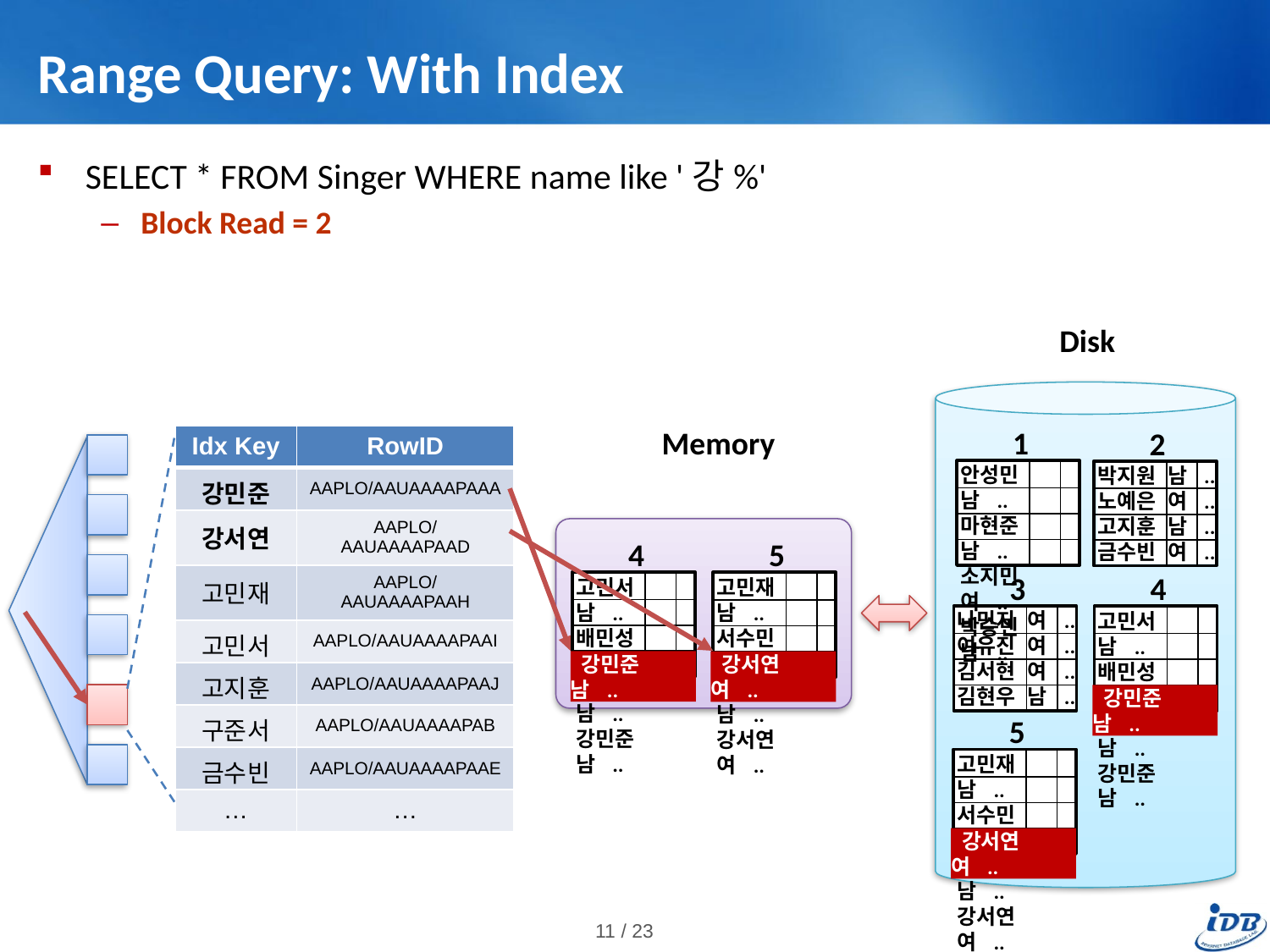

# Range Query: With Index
SELECT * FROM Singer WHERE name like '강%'
Block Read = 2

Disk

Memory
1

안성민  남  ..
마현준  남  ..
소지민  여  ..
박승민  남  ..
2

박지원  남  ..
노예은  여  ..
고지훈  남  ..
금수빈  여  ..
| Idx Key | RowID |
| --- | --- |
| 강민준 | AAPLO/AAUAAAAPAAA |
| 강서연 | AAPLO/AAUAAAAPAAD |
| 고민재 | AAPLO/AAUAAAAPAAH |
| 고민서 | AAPLO/AAUAAAAPAAI |
| 고지훈 | AAPLO/AAUAAAAPAAJ |
| 구준서 | AAPLO/AAUAAAAPAB |
| 금수빈 | AAPLO/AAUAAAAPAAE |
| … | … |

4

고민서  남  ..
배민성  남  ..
소동현  남  ..
강민준  남  ..
 강민준  남  ..
5

고민재  남  ..
서수민  여  ..
구준서  남  ..
강서연  여  ..
 강서연  여  ..

3

나민지  여  ..
여유진  여  ..
김서현  여  ..
김현우  남  ..
4

고민서  남  ..
배민성  남  ..
소동현  남  ..
강민준  남  ..
 강민준  남  ..

5

고민재  남  ..
서수민  여  ..
구준서  남  ..
강서연  여  ..
 강서연  여  ..